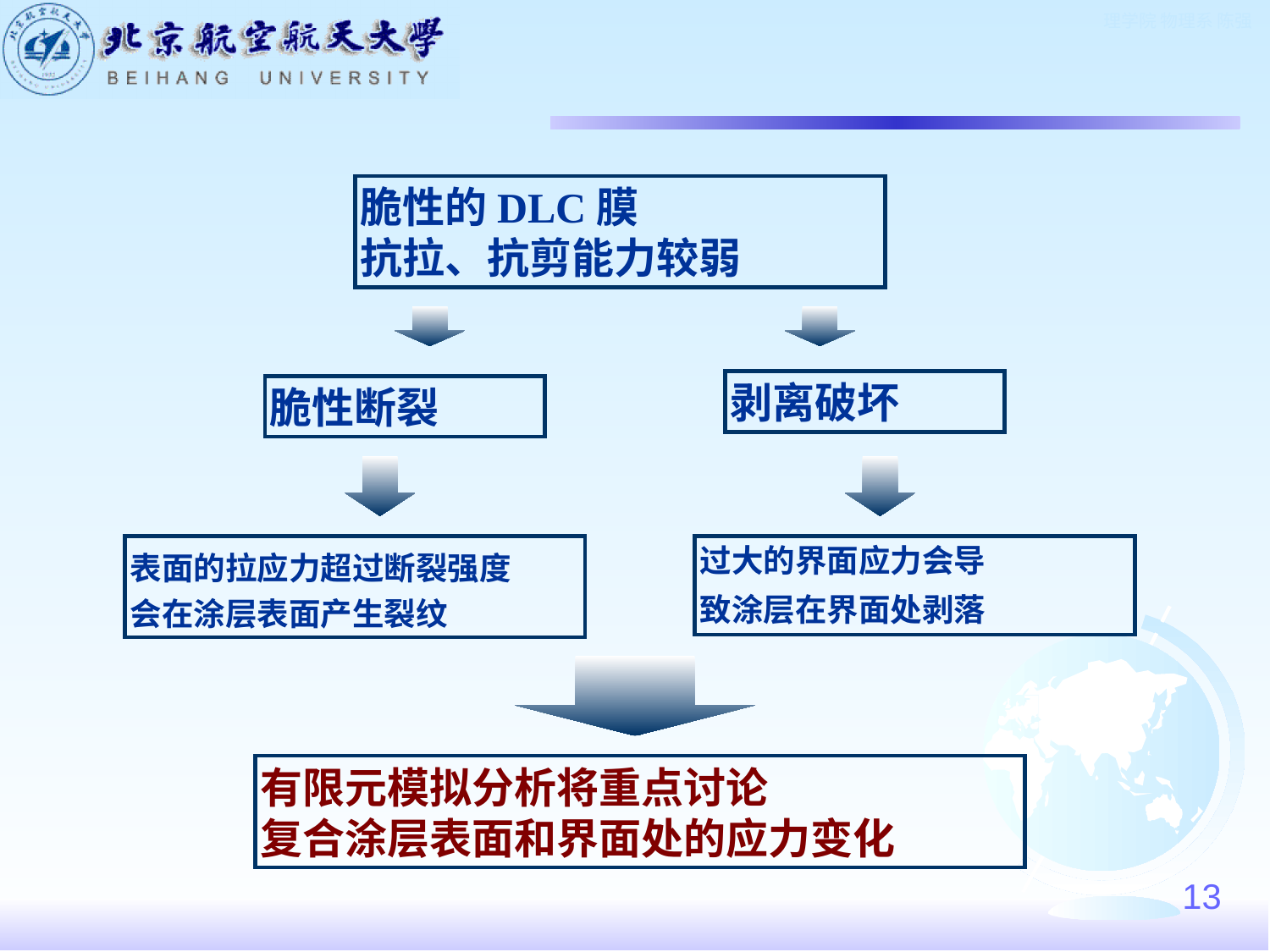

脆性的DLC膜
抗拉、抗剪能力较弱

剥离破坏
脆性断裂

表面的拉应力超过断裂强度
会在涂层表面产生裂纹
过大的界面应力会导
致涂层在界面处剥落

有限元模拟分析将重点讨论
复合涂层表面和界面处的应力变化
13